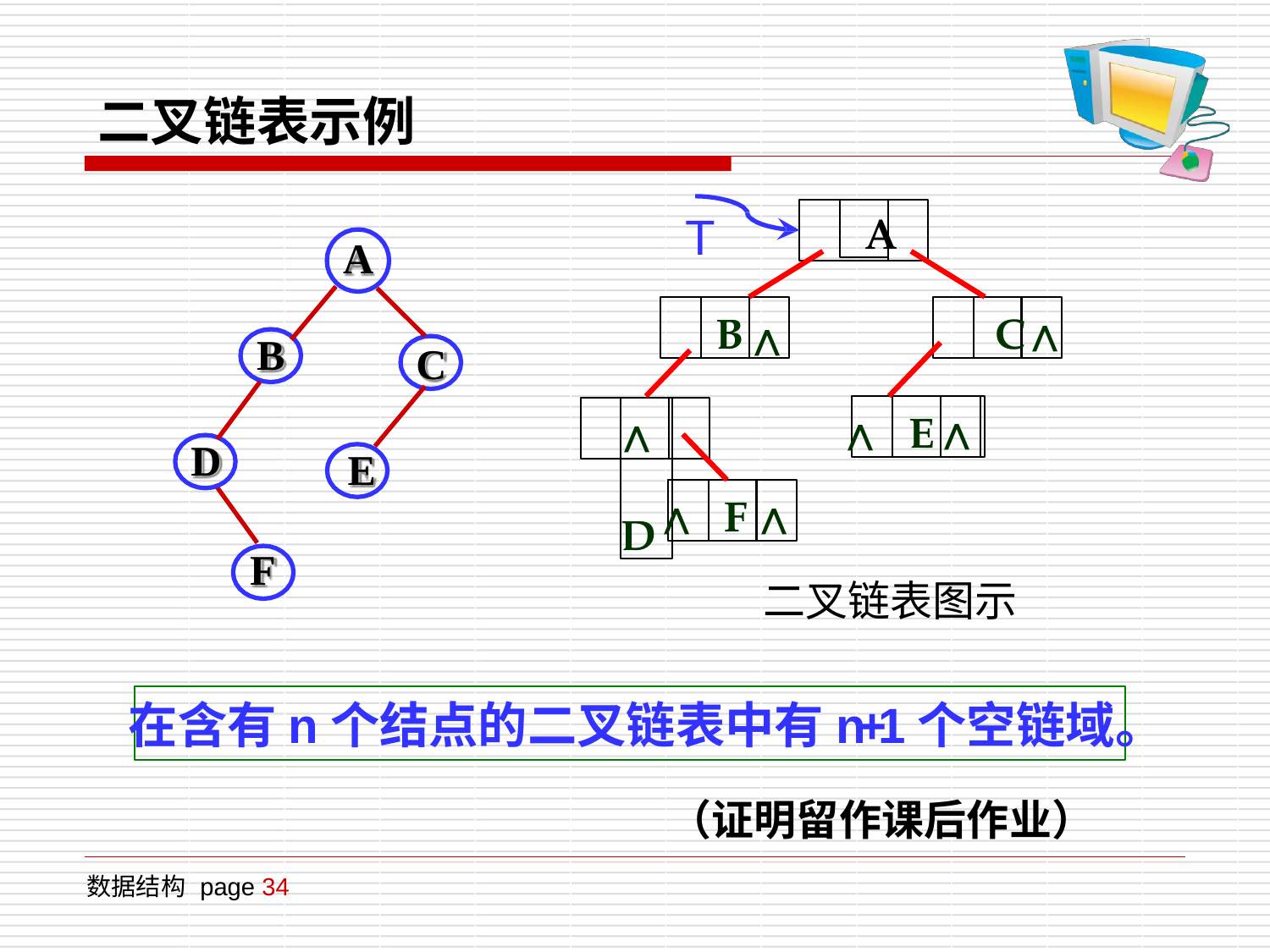

# 二叉链表示例

A

T

A

B

C

∧
∧

B

C

E
∧

∧	D

∧

D

E

F

∧
∧

F

二叉链表图示

在含有n个结点的二叉链表中有n+1个空链域。
（证明留作课后作业）

数据结构 page 34